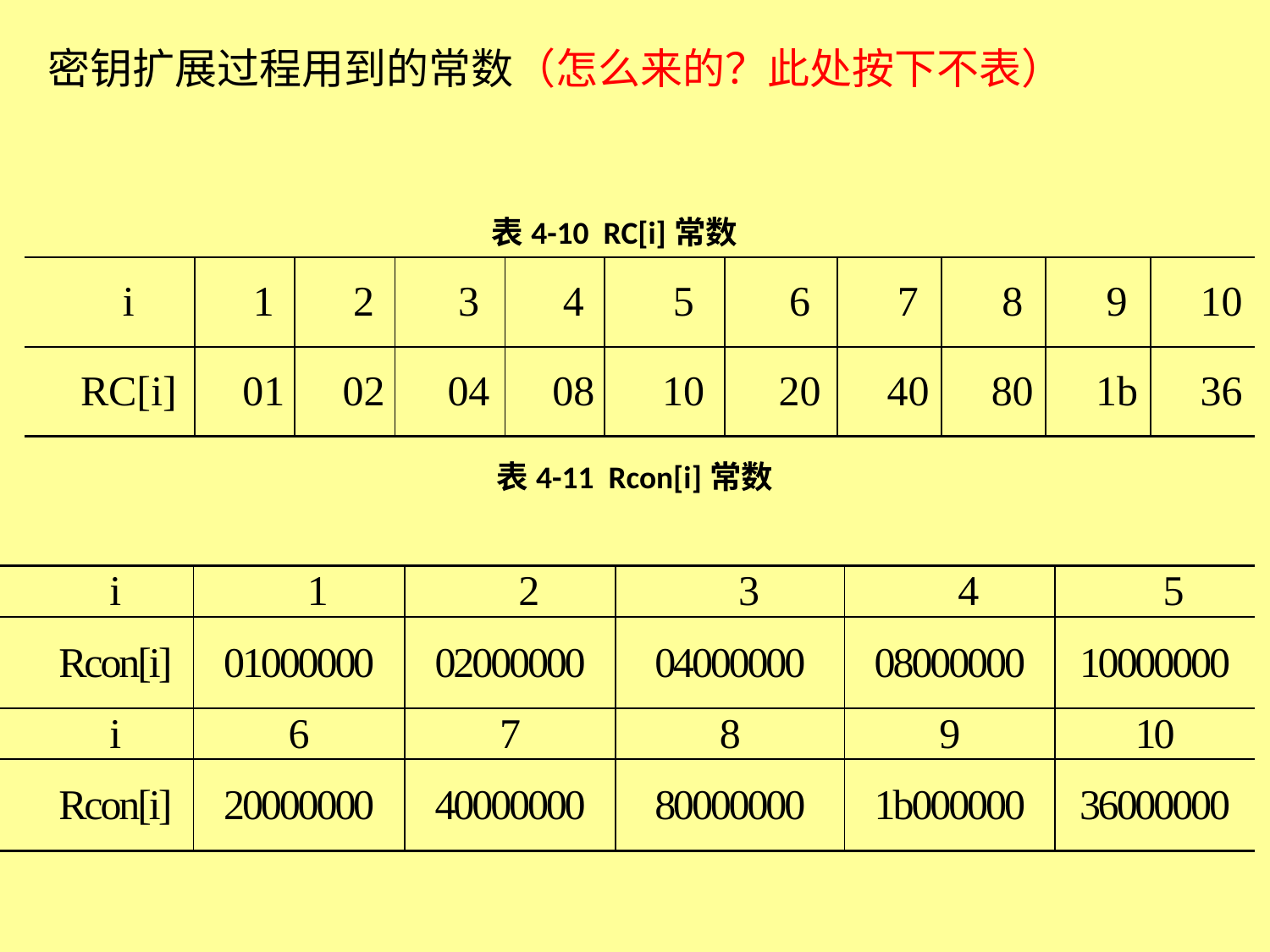

密钥扩展过程用到的常数（怎么来的？此处按下不表）
表4-10  RC[i]常数
| i | 1 | 2 | 3 | 4 | 5 | 6 | 7 | 8 | 9 | 10 |
| --- | --- | --- | --- | --- | --- | --- | --- | --- | --- | --- |
| RC[i] | 01 | 02 | 04 | 08 | 10 | 20 | 40 | 80 | 1b | 36 |
表4-11  Rcon[i]常数
| i | 1 | 2 | 3 | 4 | 5 |
| --- | --- | --- | --- | --- | --- |
| Rcon[i] | 01000000 | 02000000 | 04000000 | 08000000 | 10000000 |
| i | 6 | 7 | 8 | 9 | 10 |
| Rcon[i] | 20000000 | 40000000 | 80000000 | 1b000000 | 36000000 |